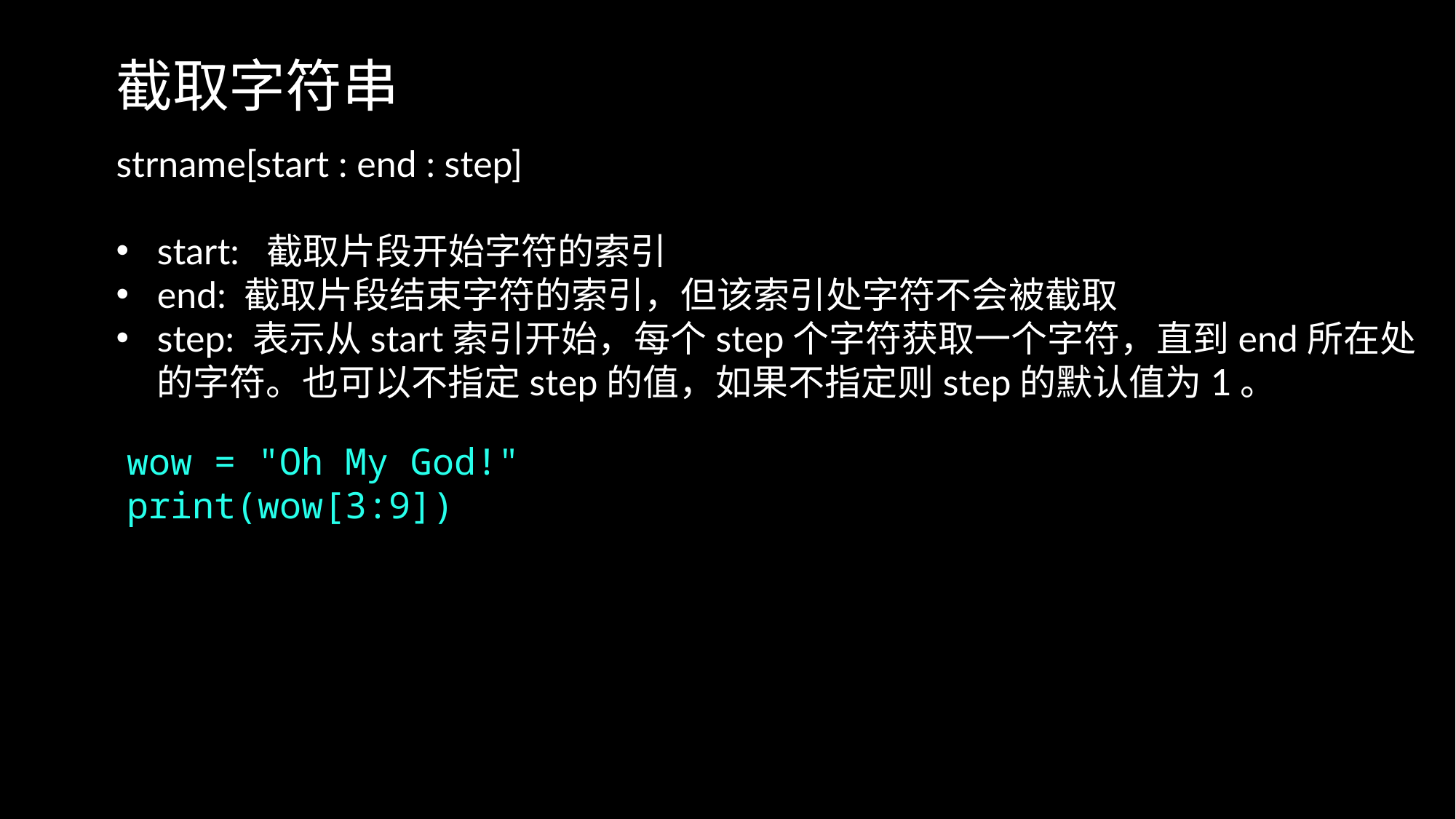

截取字符串
strname[start : end : step]

start:  截取片段开始字符的索引
end: 截取片段结束字符的索引，但该索引处字符不会被截取
step: 表示从start索引开始，每个step个字符获取一个字符，直到end所在处的字符。也可以不指定step的值，如果不指定则step的默认值为1。

wow = "Oh My God!"
print(wow[3:9])